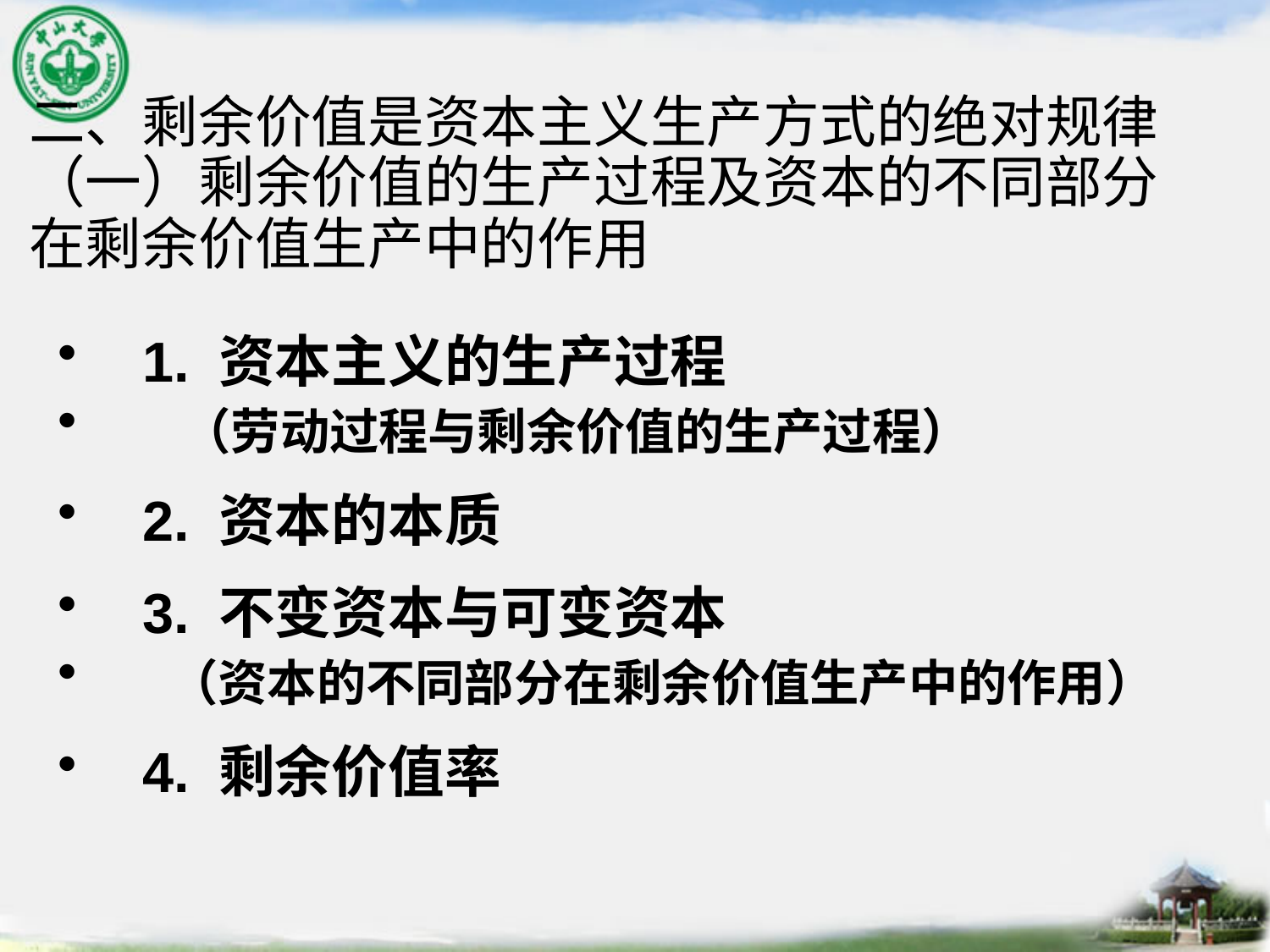

# 二、剩余价值是资本主义生产方式的绝对规律 （一）剩余价值的生产过程及资本的不同部分在剩余价值生产中的作用
1. 资本主义的生产过程
  （劳动过程与剩余价值的生产过程）
2. 资本的本质
3. 不变资本与可变资本
 （资本的不同部分在剩余价值生产中的作用）
4. 剩余价值率